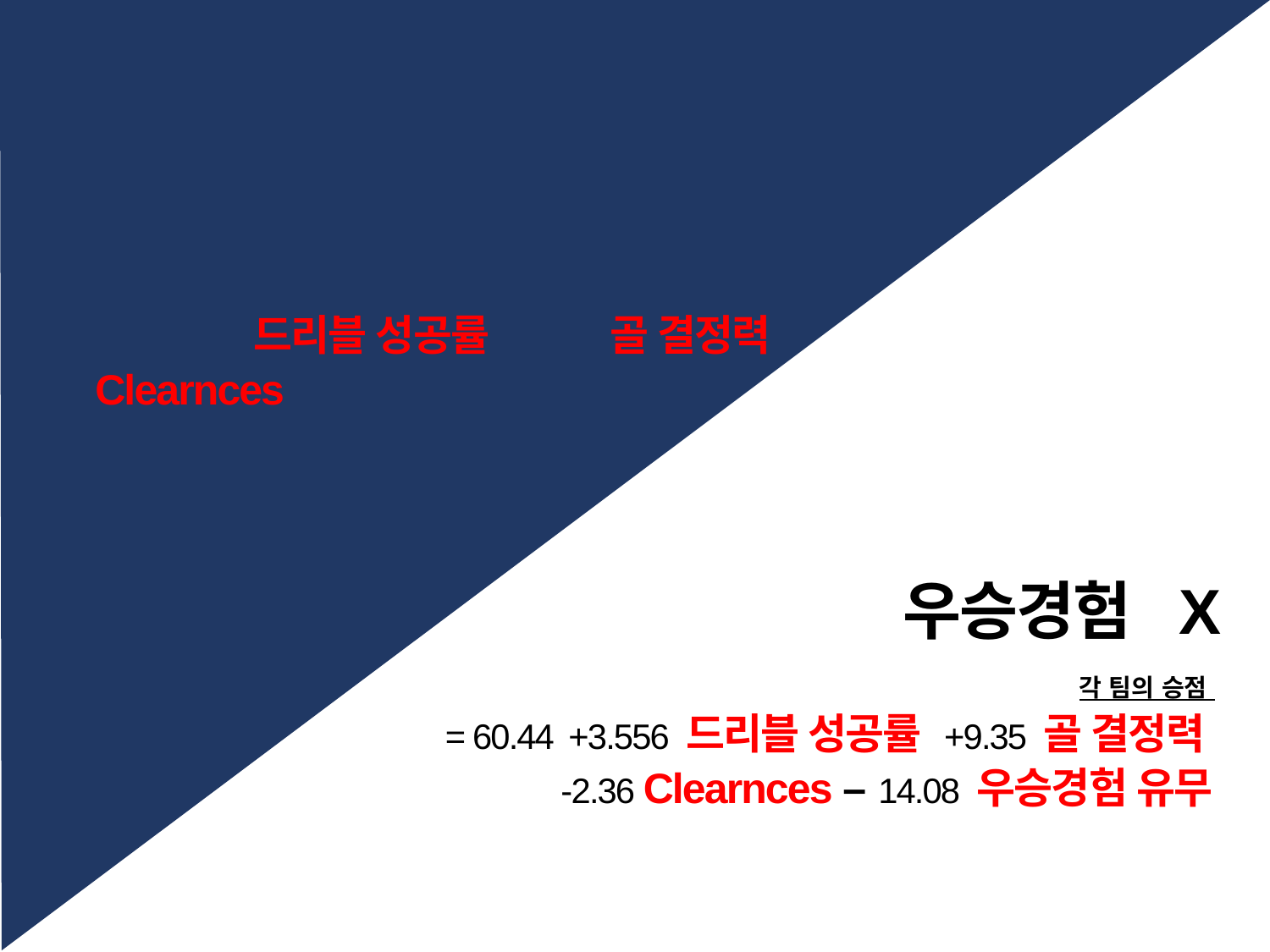

우승경험 O
각 팀의 승점
= 60.44 +3.556 드리블 성공률 +9.35 골 결정력
-2.36 Clearnces
우승경험  X
각 팀의 승점
= 60.44 +3.556 드리블 성공률 +9.35 골 결정력
    -2.36 Clearnces – 14.08 우승경험 유무